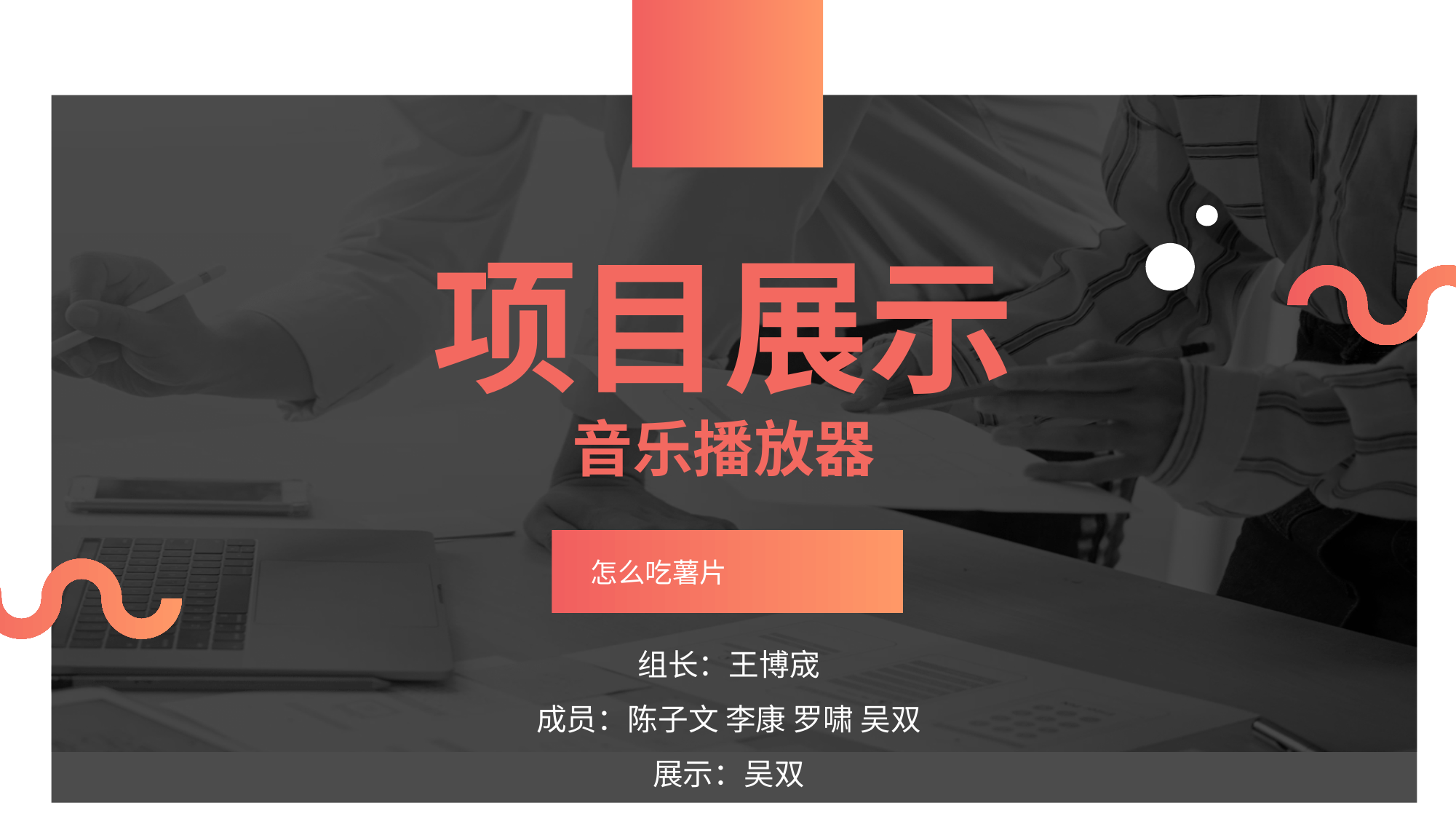

项目展示
音乐播放器

怎么吃薯片
组长：王博宬
成员：陈子文 李康 罗啸 吴双
展示：吴双